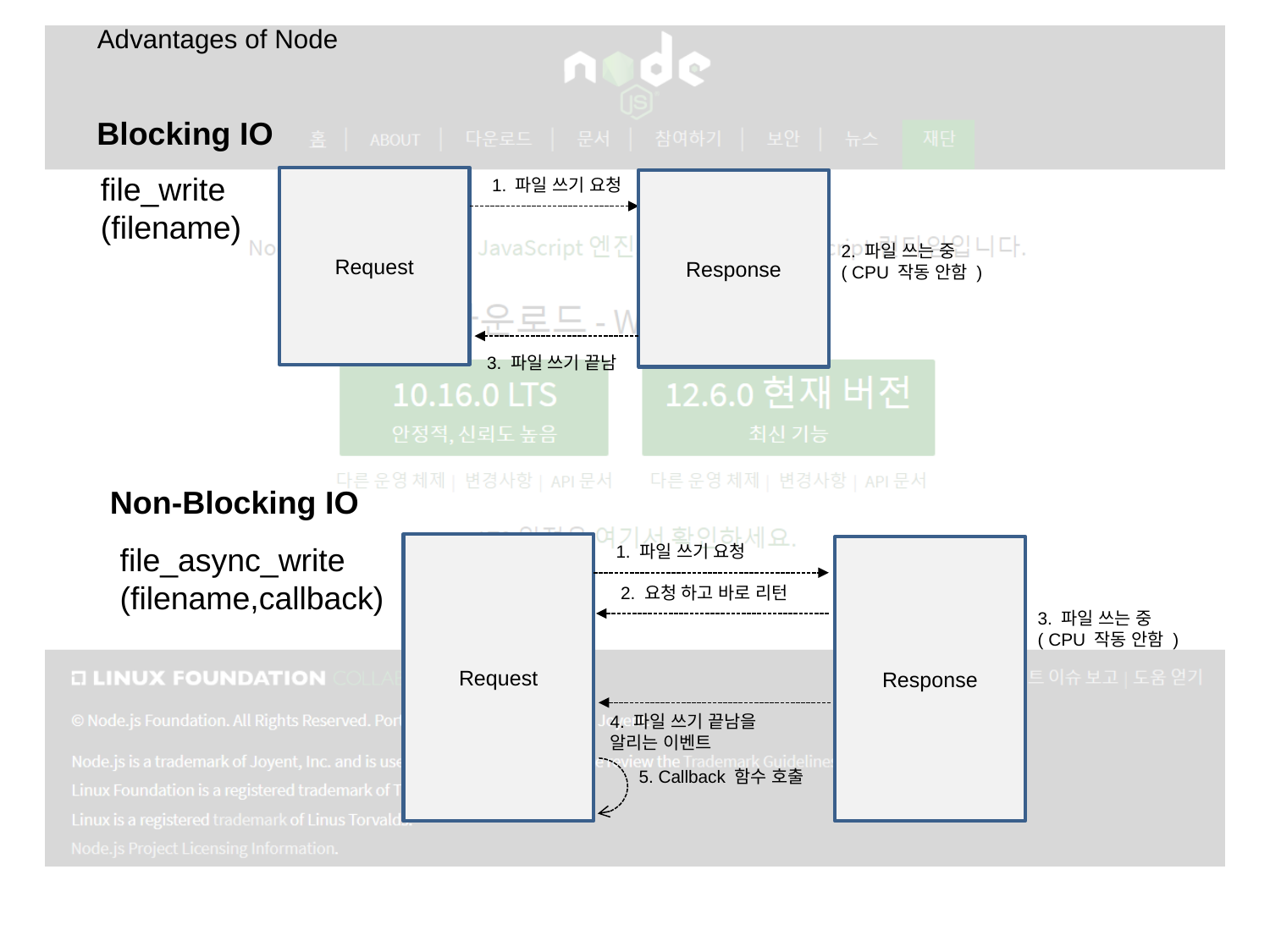

Advantages of Node
Blocking IO
file_write
(filename)
Request
1. 파일 쓰기 요청
Response
2. 파일 쓰는 중
( CPU 작동 안함 )
3. 파일 쓰기 끝남
Non-Blocking IO
file_async_write
(filename,callback)
Request
1. 파일 쓰기 요청
Response
2. 요청 하고 바로 리턴
3. 파일 쓰는 중
( CPU 작동 안함 )
4. 파일 쓰기 끝남을 알리는 이벤트

5. Callback 함수 호출